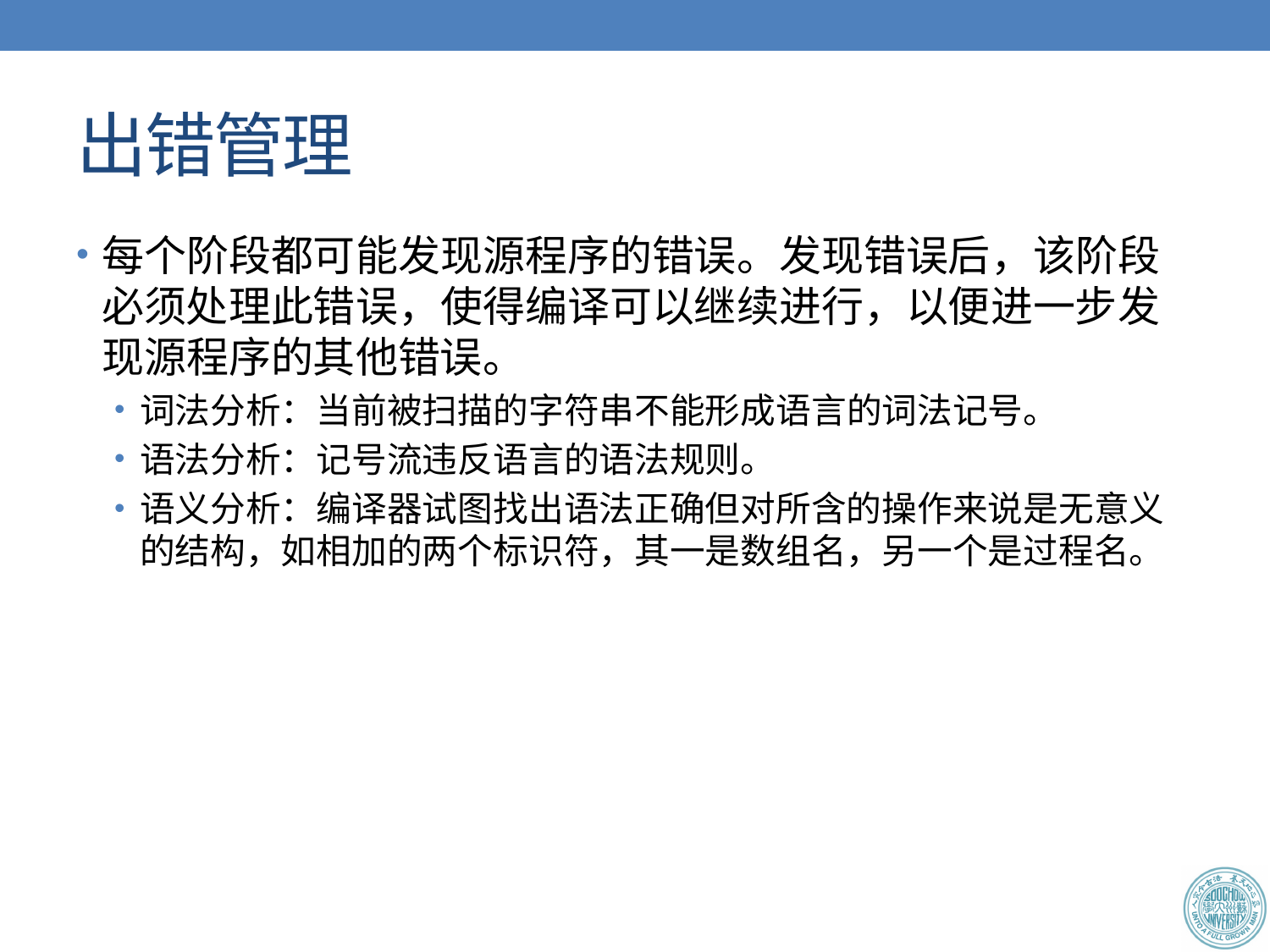

# 出错管理
每个阶段都可能发现源程序的错误。发现错误后，该阶段必须处理此错误，使得编译可以继续进行，以便进一步发现源程序的其他错误。
词法分析：当前被扫描的字符串不能形成语言的词法记号。
语法分析：记号流违反语言的语法规则。
语义分析：编译器试图找出语法正确但对所含的操作来说是无意义的结构，如相加的两个标识符，其一是数组名，另一个是过程名。